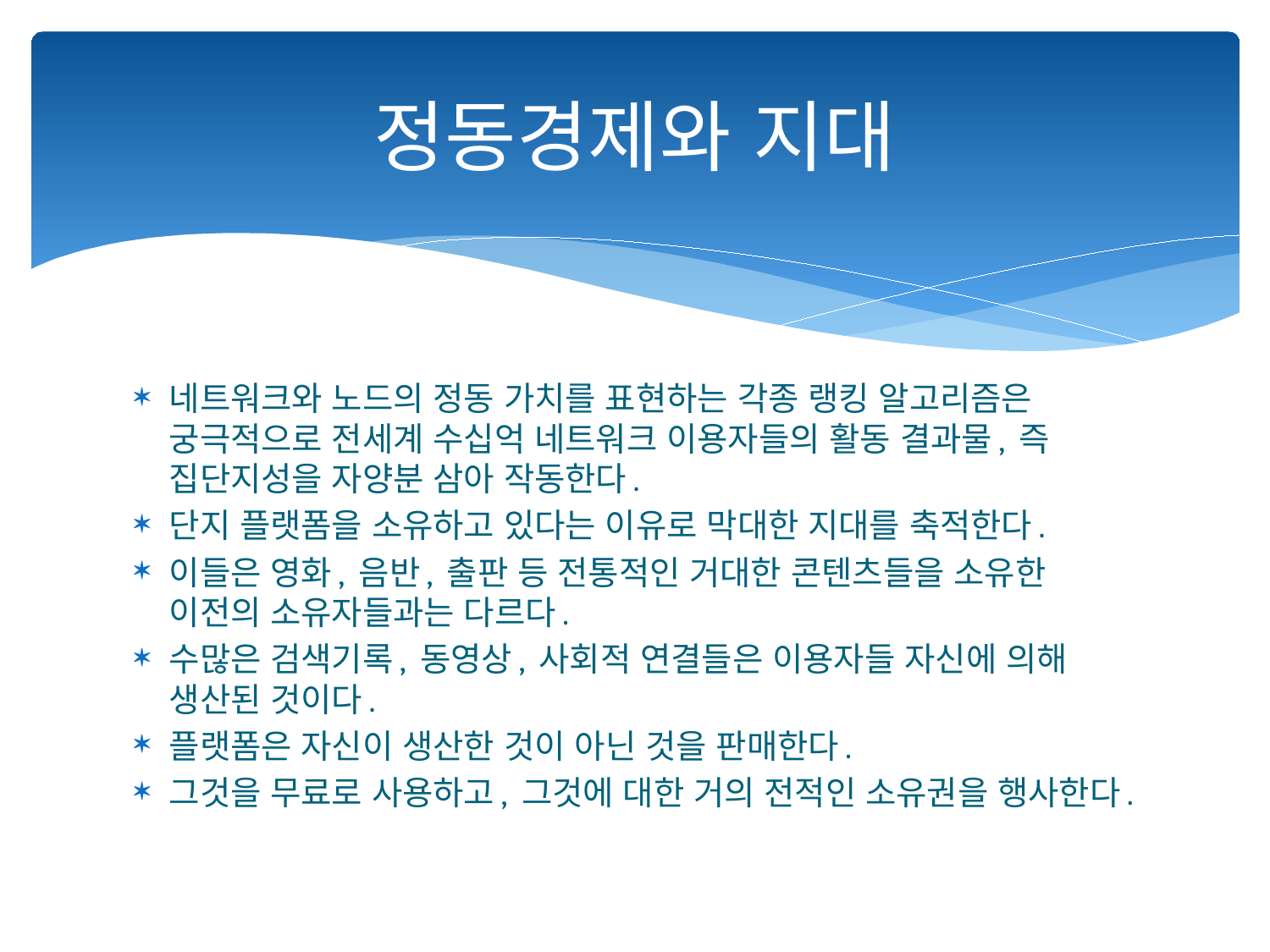

# 정동경제와 지대
네트워크와 노드의 정동 가치를 표현하는 각종 랭킹 알고리즘은 궁극적으로 전세계 수십억 네트워크 이용자들의 활동 결과물, 즉 집단지성을 자양분 삼아 작동한다.
단지 플랫폼을 소유하고 있다는 이유로 막대한 지대를 축적한다.
이들은 영화, 음반, 출판 등 전통적인 거대한 콘텐츠들을 소유한 이전의 소유자들과는 다르다.
수많은 검색기록, 동영상, 사회적 연결들은 이용자들 자신에 의해 생산된 것이다.
플랫폼은 자신이 생산한 것이 아닌 것을 판매한다.
그것을 무료로 사용하고, 그것에 대한 거의 전적인 소유권을 행사한다.